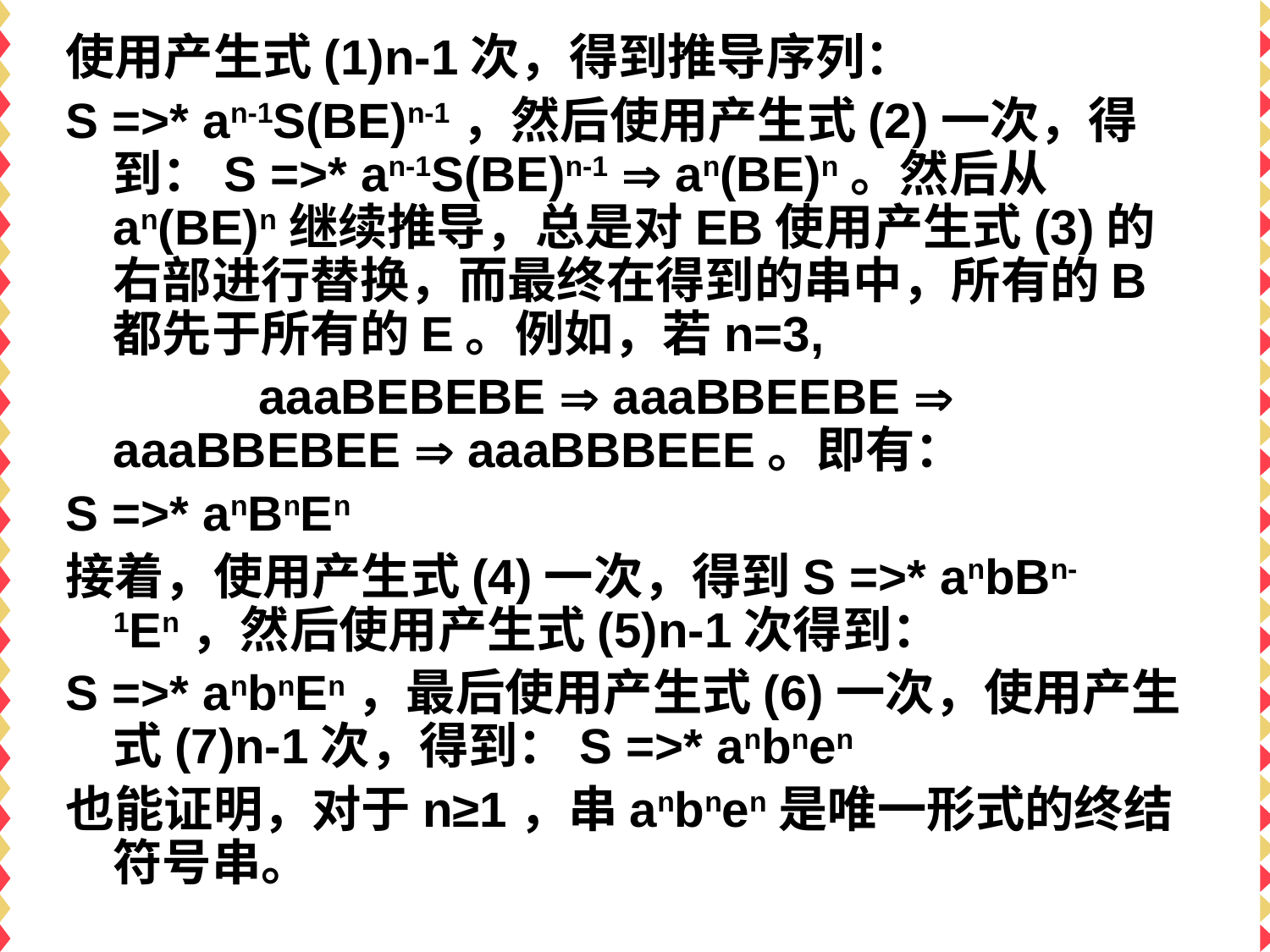

使用产生式(1)n-1次，得到推导序列：
S =>* an-1S(BE)n-1，然后使用产生式(2)一次，得到：S =>* an-1S(BE)n-1 ⇒ an(BE)n。然后从an(BE)n继续推导，总是对EB使用产生式(3)的右部进行替换，而最终在得到的串中，所有的B都先于所有的E。例如，若n=3,
              aaaBEBEBE ⇒ aaaBBEEBE ⇒ aaaBBEBEE ⇒ aaaBBBEEE。即有：
S =>* anBnEn
接着，使用产生式(4)一次，得到S =>* anbBn-1En，然后使用产生式(5)n-1次得到：
S =>* anbnEn，最后使用产生式(6)一次，使用产生式(7)n-1次，得到：S =>* anbnen
也能证明，对于n≥1，串anbnen是唯一形式的终结符号串。